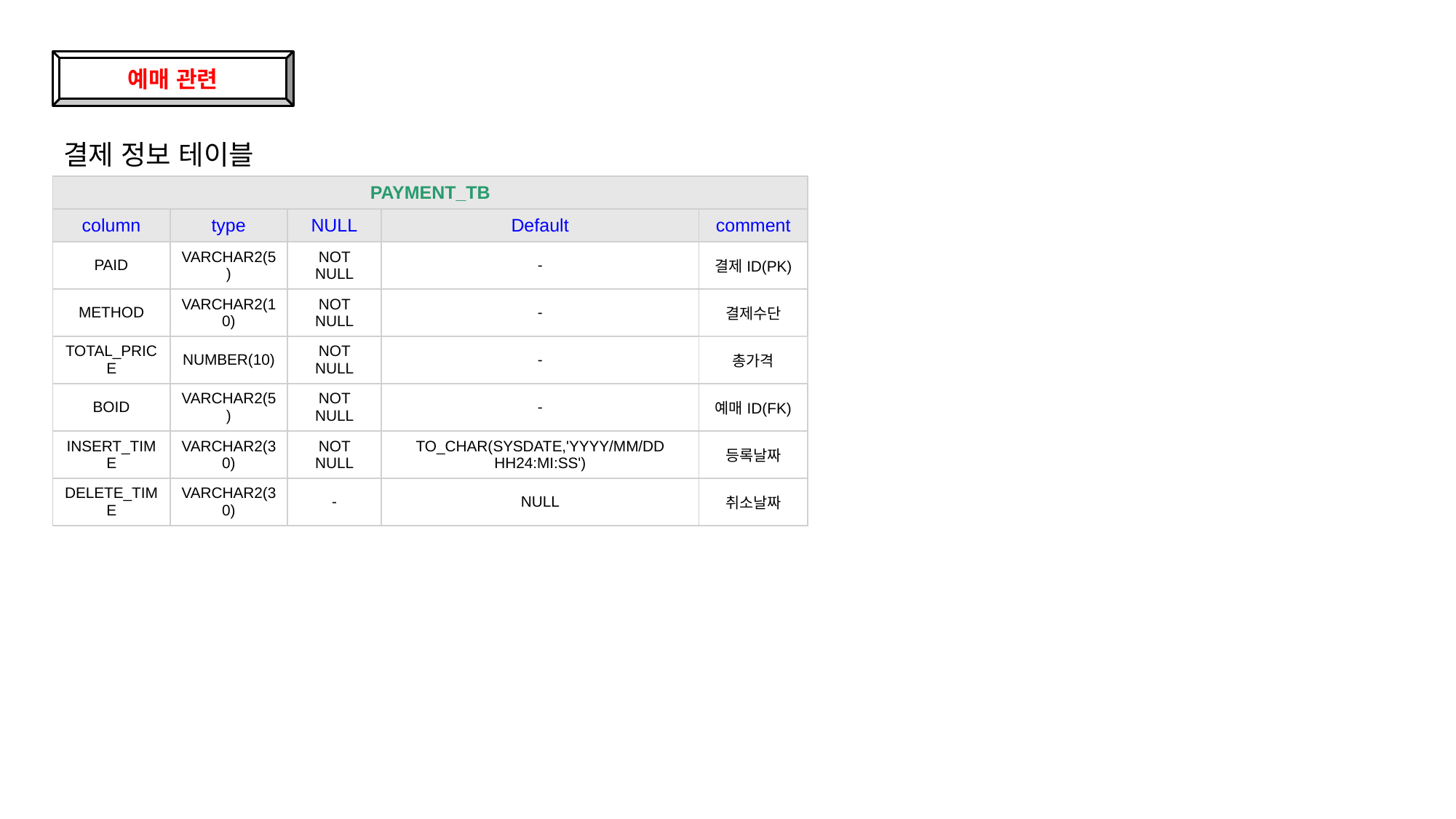

예매 관련
결제 정보 테이블
| PAYMENT\_TB |  |  |  |  |
| --- | --- | --- | --- | --- |
| column | type | NULL | Default | comment |
| PAID | VARCHAR2(5) | NOT NULL | - | 결제ID(PK) |
| METHOD | VARCHAR2(10) | NOT NULL | - | 결제수단 |
| TOTAL\_PRICE | NUMBER(10) | NOT NULL | - | 총가격 |
| BOID | VARCHAR2(5) | NOT NULL | - | 예매ID(FK) |
| INSERT\_TIME | VARCHAR2(30) | NOT NULL | TO\_CHAR(SYSDATE,'YYYY/MM/DD HH24:MI:SS') | 등록날짜 |
| DELETE\_TIME | VARCHAR2(30) | - | NULL | 취소날짜 |